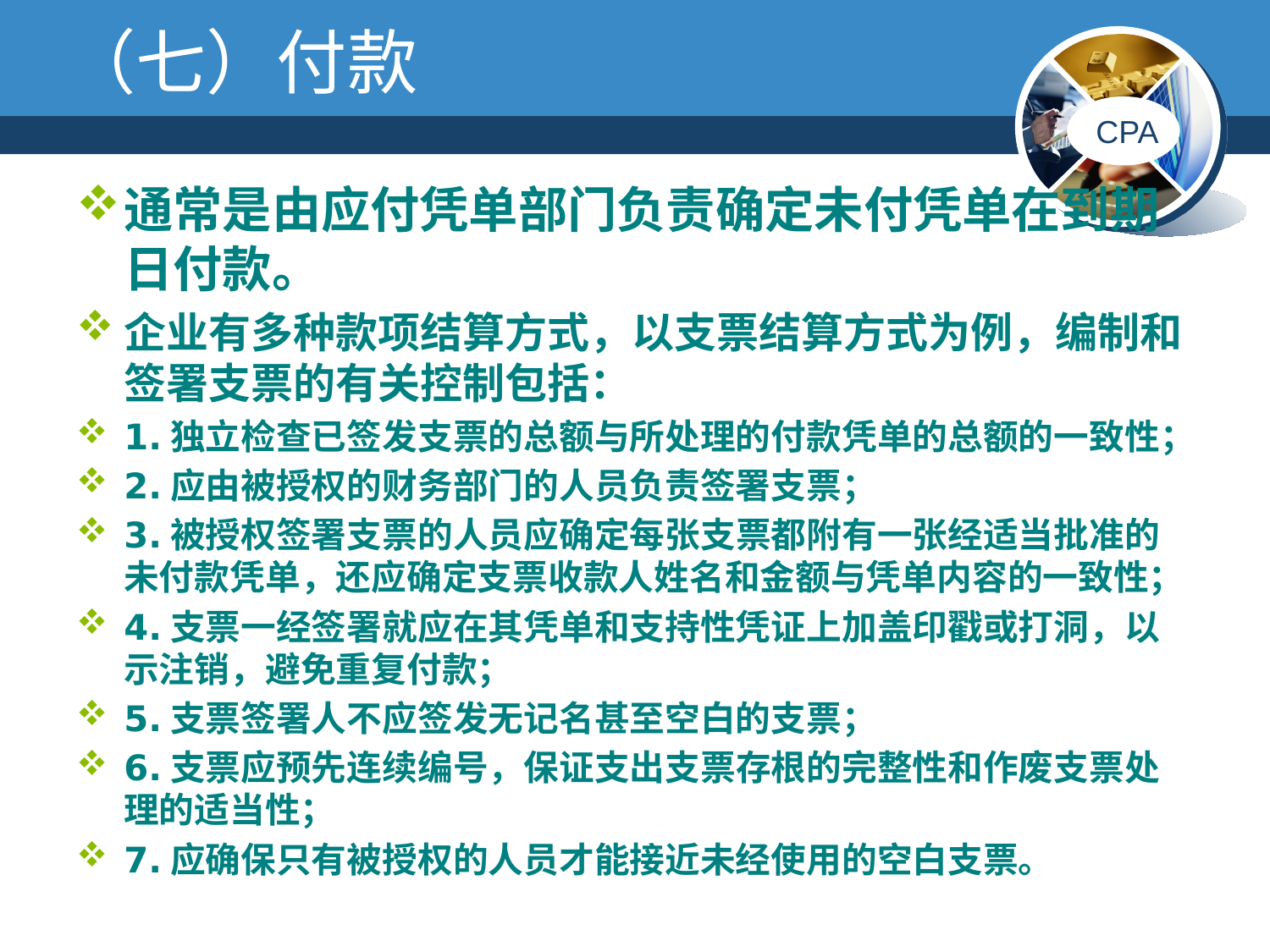

# （七）付款
通常是由应付凭单部门负责确定未付凭单在到期日付款。
企业有多种款项结算方式，以支票结算方式为例，编制和签署支票的有关控制包括：
1.独立检查已签发支票的总额与所处理的付款凭单的总额的一致性；
2.应由被授权的财务部门的人员负责签署支票；
3.被授权签署支票的人员应确定每张支票都附有一张经适当批准的未付款凭单，还应确定支票收款人姓名和金额与凭单内容的一致性；
4.支票一经签署就应在其凭单和支持性凭证上加盖印戳或打洞，以示注销，避免重复付款；
5.支票签署人不应签发无记名甚至空白的支票；
6.支票应预先连续编号，保证支出支票存根的完整性和作废支票处理的适当性；
7.应确保只有被授权的人员才能接近未经使用的空白支票。